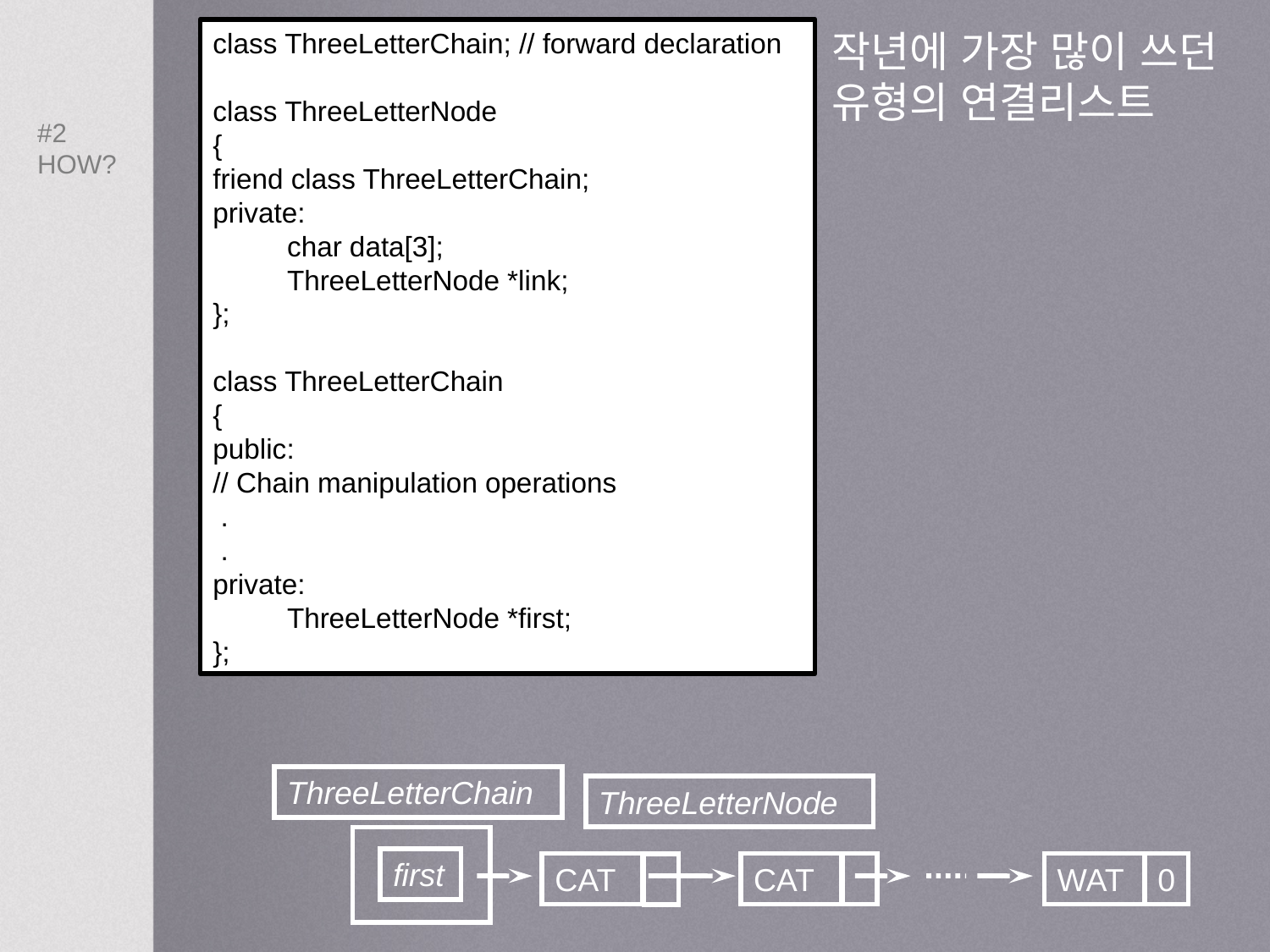

작년에 가장 많이 쓰던 유형의 연결리스트
class ThreeLetterChain; // forward declaration

class ThreeLetterNode
{
friend class ThreeLetterChain;
private:
 	char data[3];
	ThreeLetterNode *link;
};

class ThreeLetterChain
{
public:
// Chain manipulation operations
 .
 .
private:
	ThreeLetterNode *first;
};
#2 HOW?
ThreeLetterChain
ThreeLetterNode

first
CAT
CAT

WAT
0